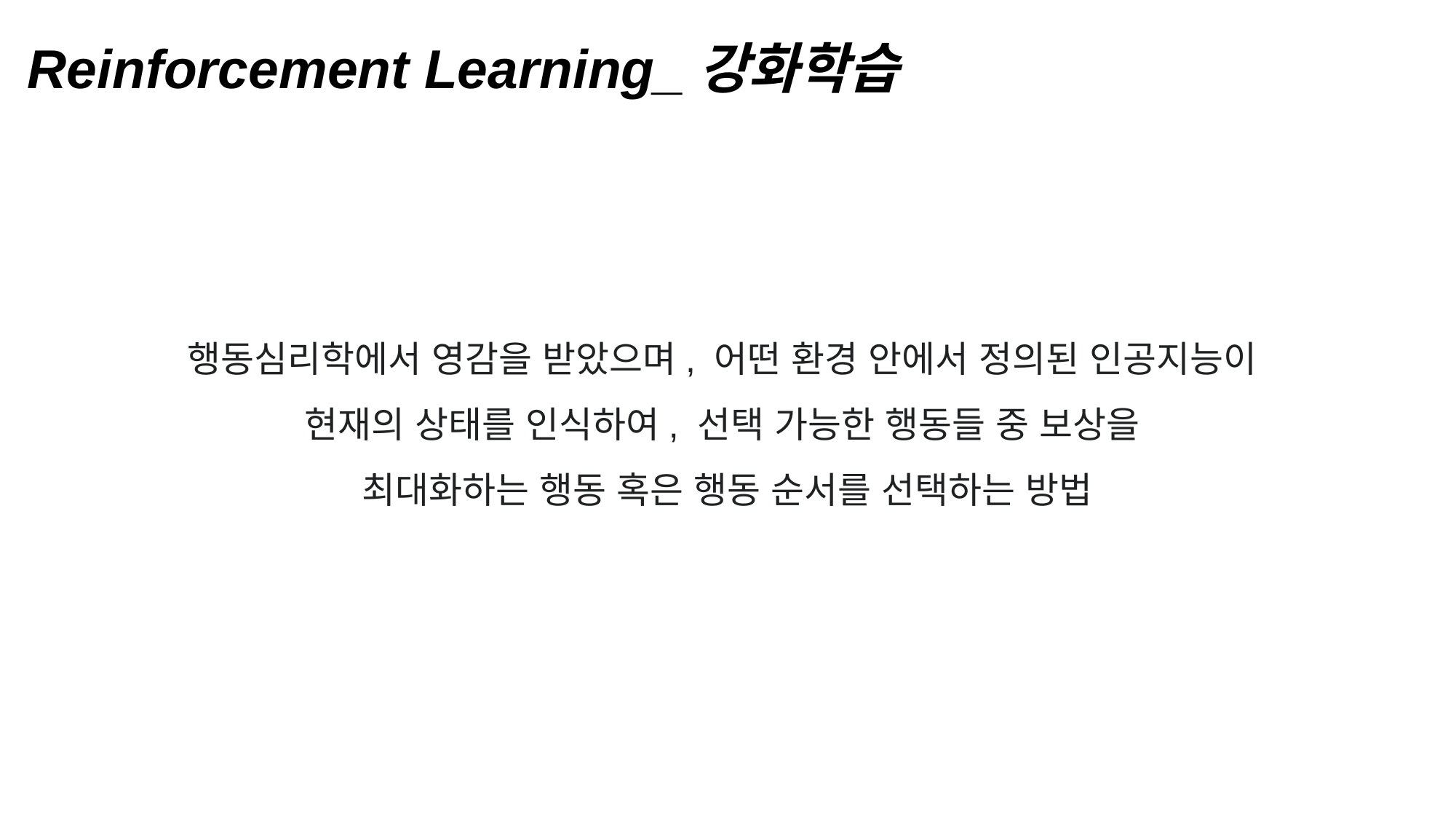

# Reinforcement Learning_강화학습
행동심리학에서 영감을 받았으며, 어떤 환경 안에서 정의된 인공지능이
현재의 상태를 인식하여, 선택 가능한 행동들 중 보상을
최대화하는 행동 혹은 행동 순서를 선택하는 방법